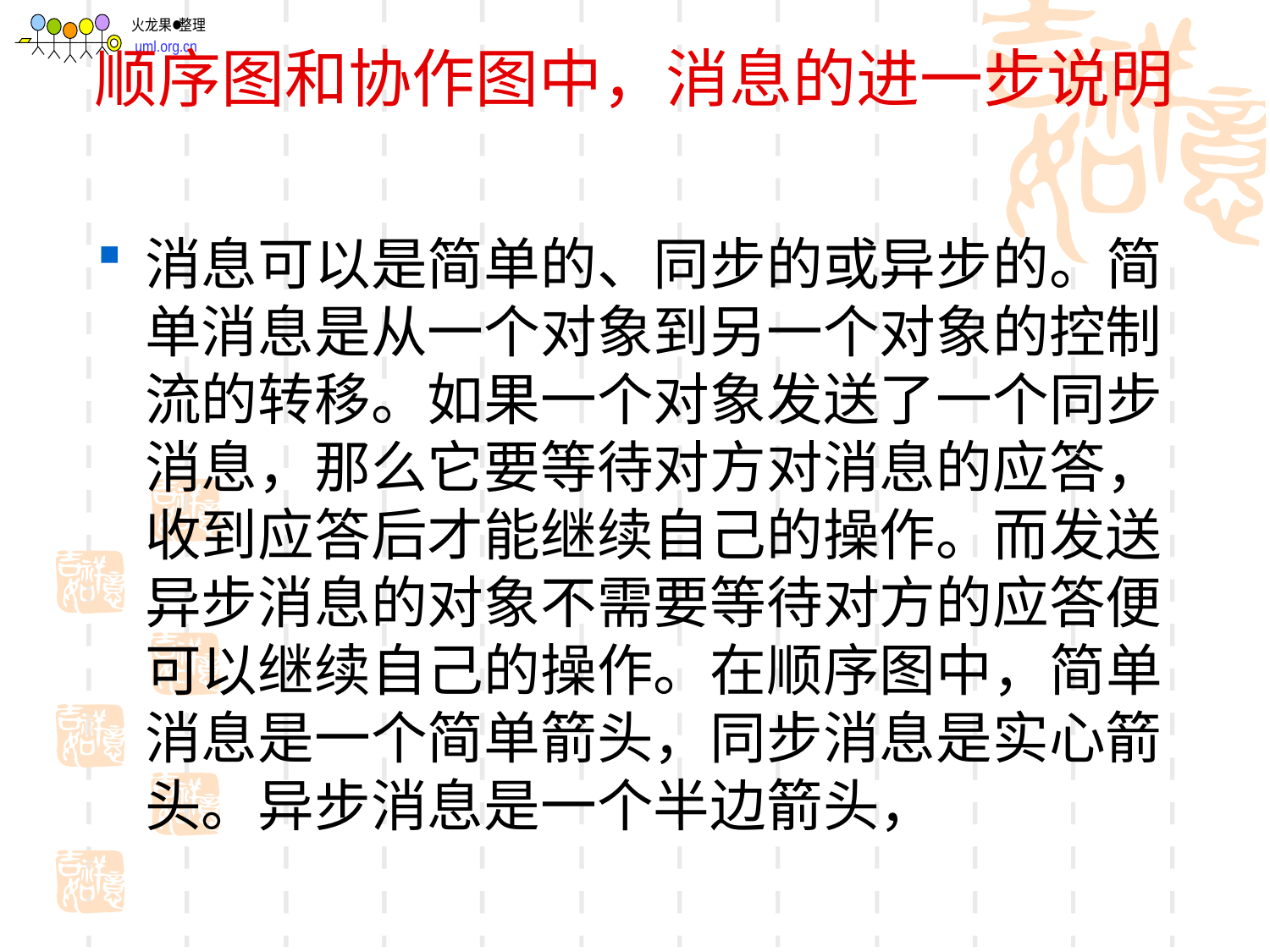

# 顺序图和协作图中，消息的进一步说明
消息可以是简单的、同步的或异步的。简单消息是从一个对象到另一个对象的控制流的转移。如果一个对象发送了一个同步消息，那么它要等待对方对消息的应答，收到应答后才能继续自己的操作。而发送异步消息的对象不需要等待对方的应答便可以继续自己的操作。在顺序图中，简单消息是一个简单箭头，同步消息是实心箭头。异步消息是一个半边箭头，